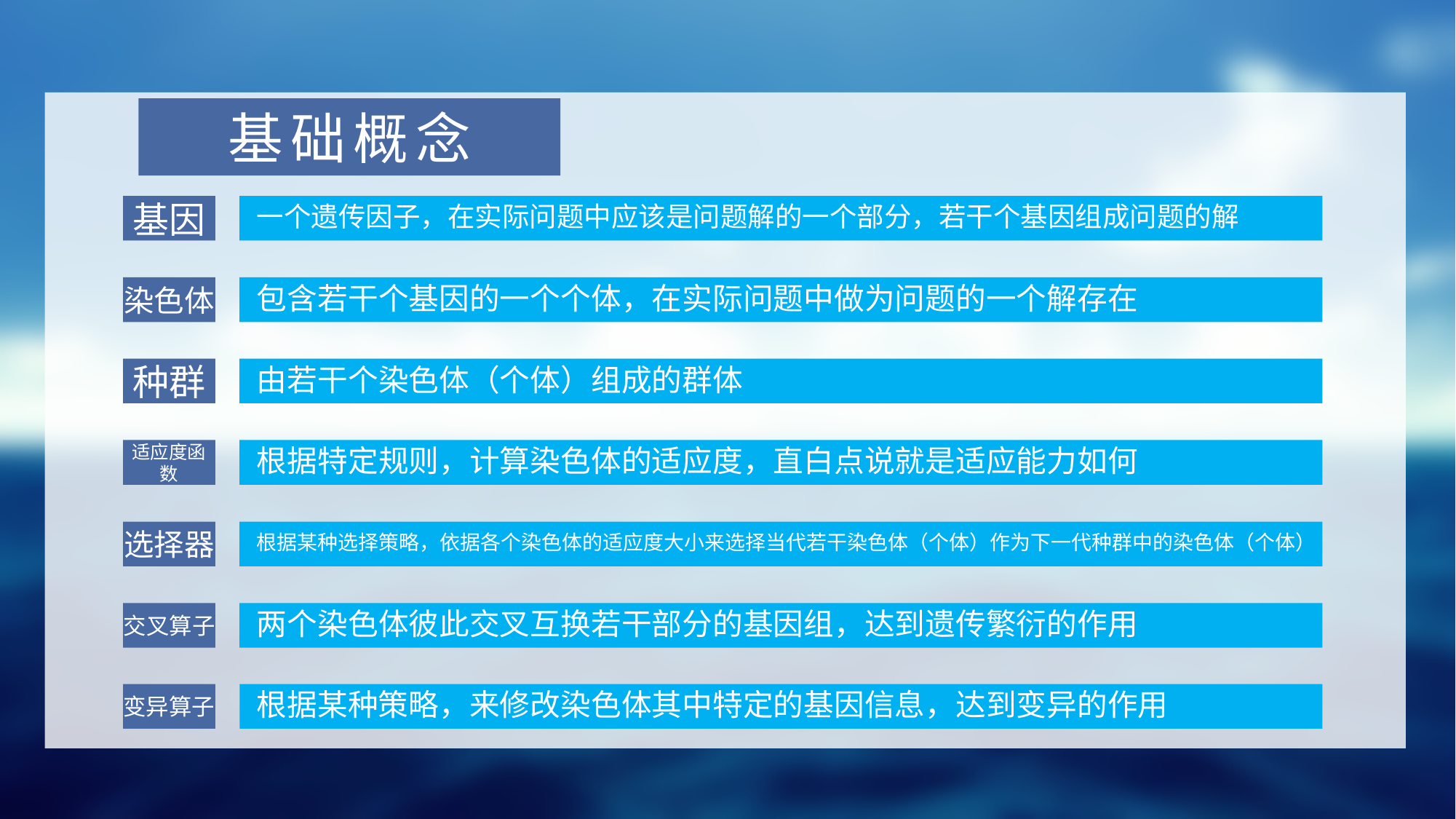

基础概念
基因
一个遗传因子，在实际问题中应该是问题解的一个部分，若干个基因组成问题的解
染色体
包含若干个基因的一个个体，在实际问题中做为问题的一个解存在
种群
由若干个染色体（个体）组成的群体
适应度函数
根据特定规则，计算染色体的适应度，直白点说就是适应能力如何
选择器
根据某种选择策略，依据各个染色体的适应度大小来选择当代若干染色体（个体）作为下一代种群中的染色体（个体）
交叉算子
两个染色体彼此交叉互换若干部分的基因组，达到遗传繁衍的作用
变异算子
根据某种策略，来修改染色体其中特定的基因信息，达到变异的作用